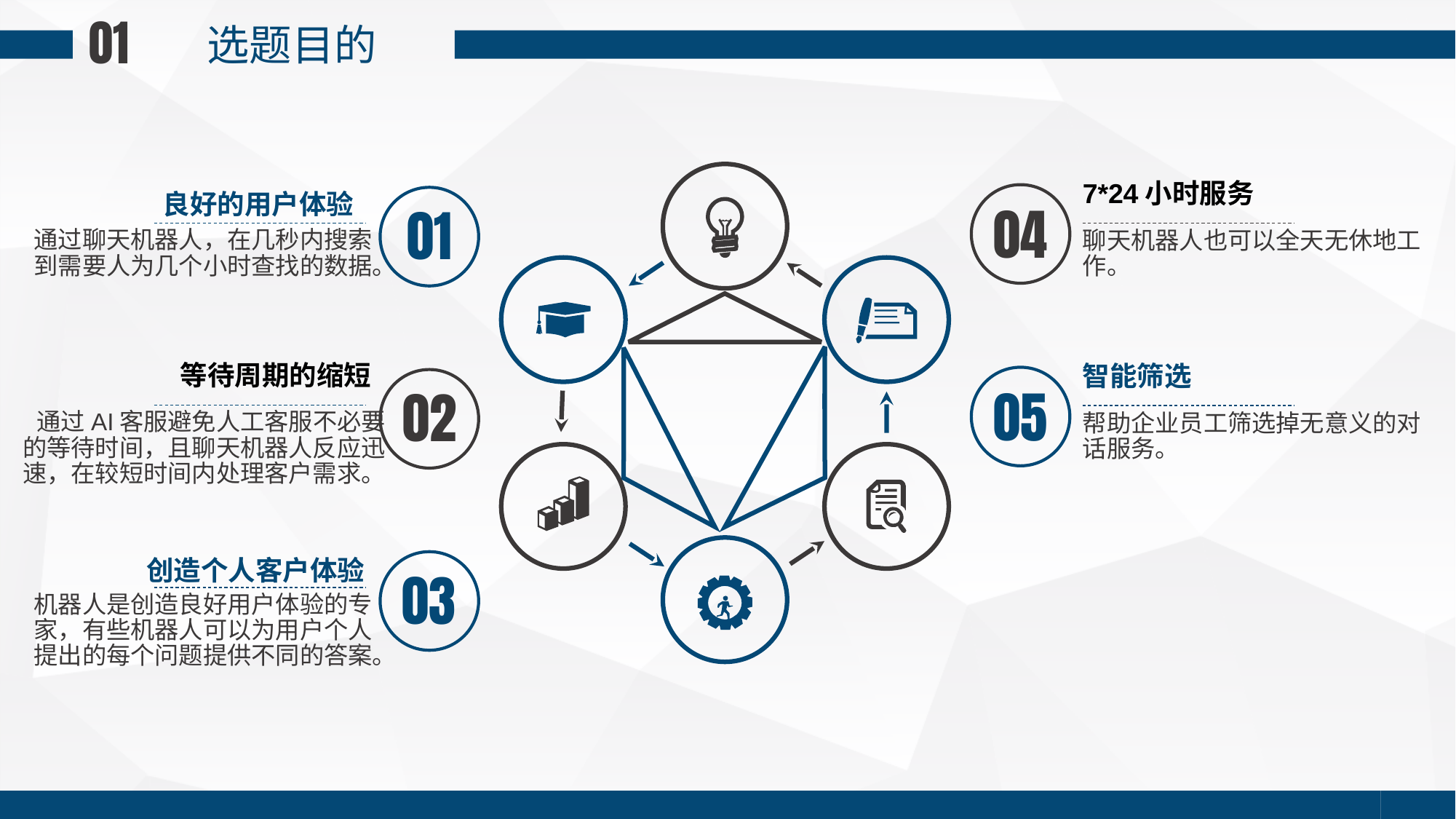

01
选题目的

7*24小时服务
聊天机器人也可以全天无休地工作。

04
良好的用户体验
通过聊天机器人，在几秒内搜索到需要人为几个小时查找的数据。

01

等待周期的缩短
通过AI客服避免人工客服不必要的等待时间，且聊天机器人反应迅速，在较短时间内处理客户需求。

02
智能筛选
帮助企业员工筛选掉无意义的对话服务。

05

创造个人客户体验
机器人是创造良好用户体验的专家，有些机器人可以为用户个人提出的每个问题提供不同的答案。

03